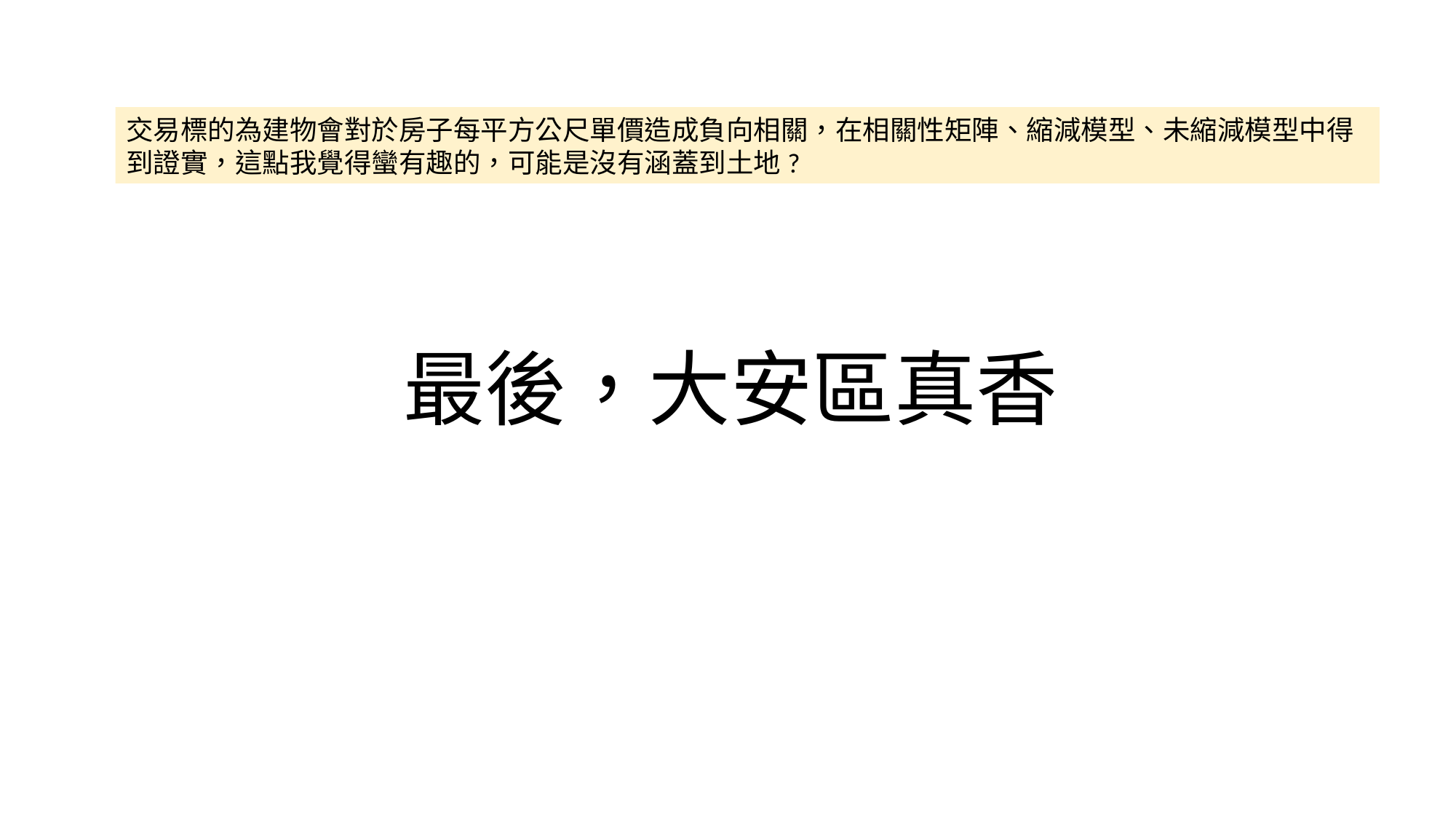

交易標的為建物會對於房子每平方公尺單價造成負向相關，在相關性矩陣、縮減模型、未縮減模型中得到證實，這點我覺得蠻有趣的，可能是沒有涵蓋到土地?
最後，大安區真香